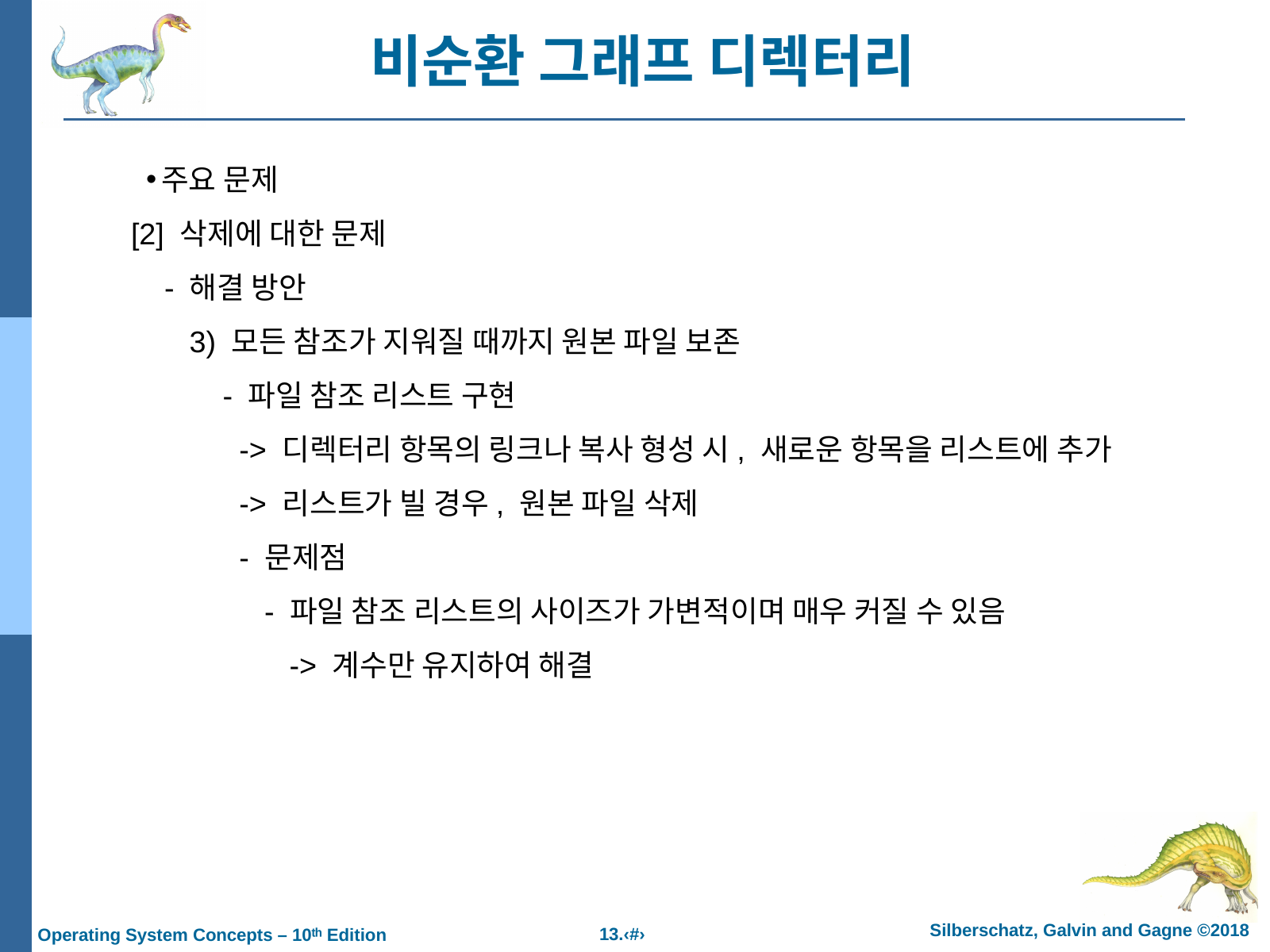

비순환 그래프 디렉터리

주요 문제
[2] 삭제에 대한 문제
    - 해결 방안
       3) 모든 참조가 지워질 때까지 원본 파일 보존
           - 파일 참조 리스트 구현
             -> 디렉터리 항목의 링크나 복사 형성 시, 새로운 항목을 리스트에 추가
             -> 리스트가 빌 경우, 원본 파일 삭제
             - 문제점
                - 파일 참조 리스트의 사이즈가 가변적이며 매우 커질 수 있음
                   -> 계수만 유지하여 해결

Silberschatz, Galvin and Gagne ©2018
13.‹#›
Operating System Concepts – 10ᵗʰ Edition